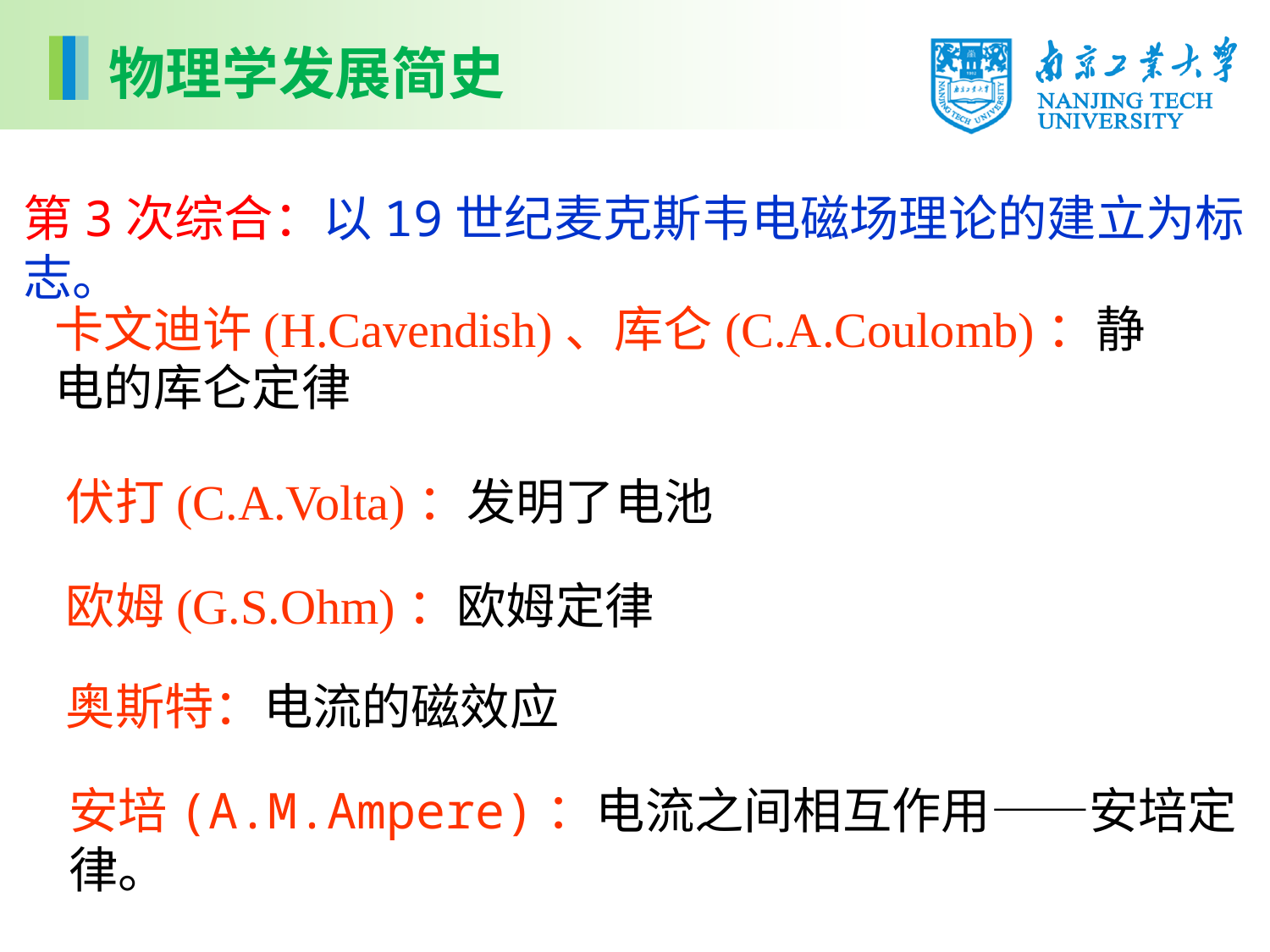

物理学发展简史
第3次综合：以19世纪麦克斯韦电磁场理论的建立为标志。
卡文迪许(H.Cavendish)、库仑(C.A.Coulomb)：静电的库仑定律
伏打(C.A.Volta)：发明了电池
欧姆(G.S.Ohm)：欧姆定律
奥斯特：电流的磁效应
安培(A.M.Ampere)：电流之间相互作用——安培定律。